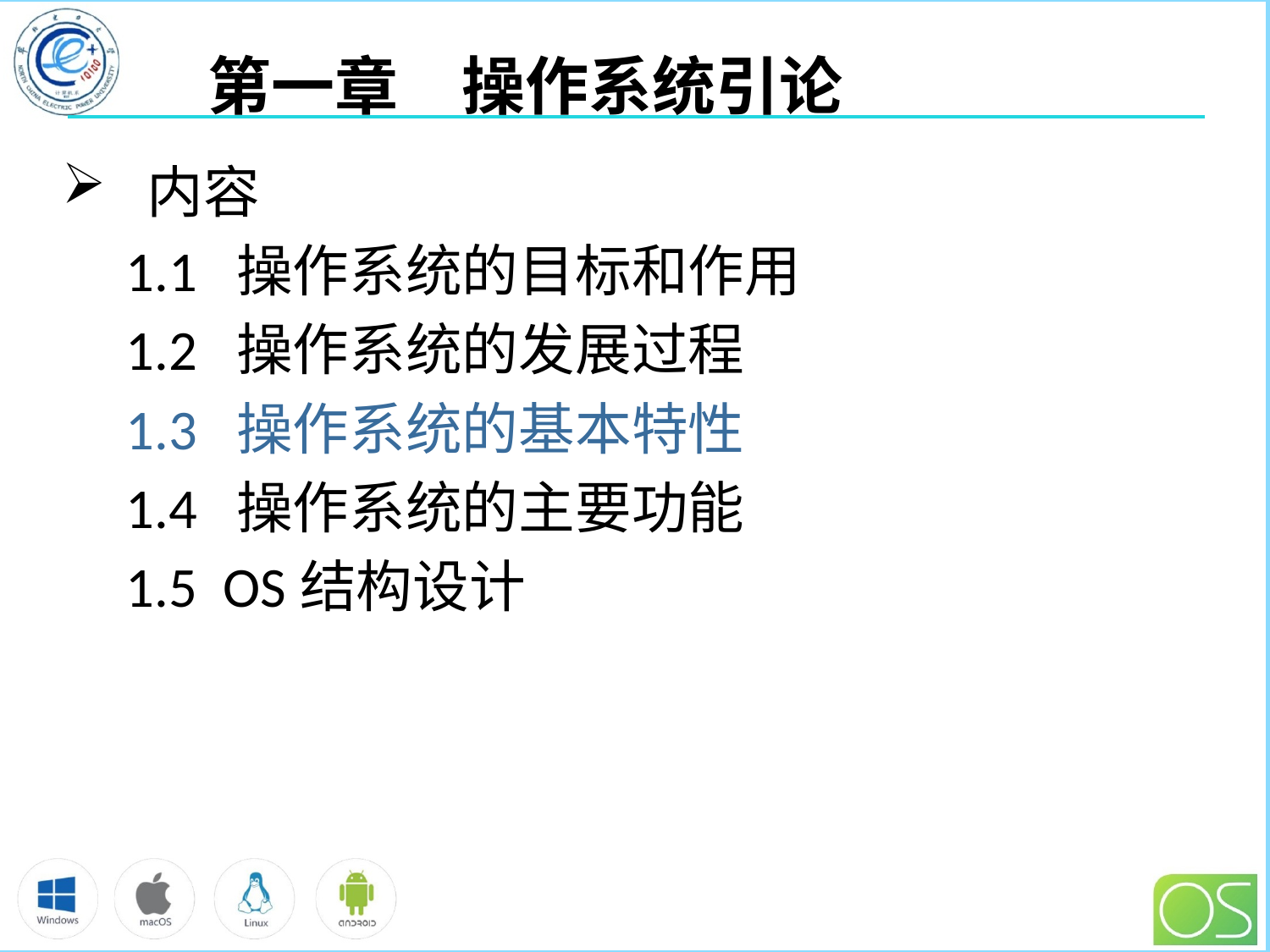

# 第一章　操作系统引论
内容
1.1  操作系统的目标和作用
1.2  操作系统的发展过程
1.3  操作系统的基本特性
1.4  操作系统的主要功能
1.5  OS结构设计